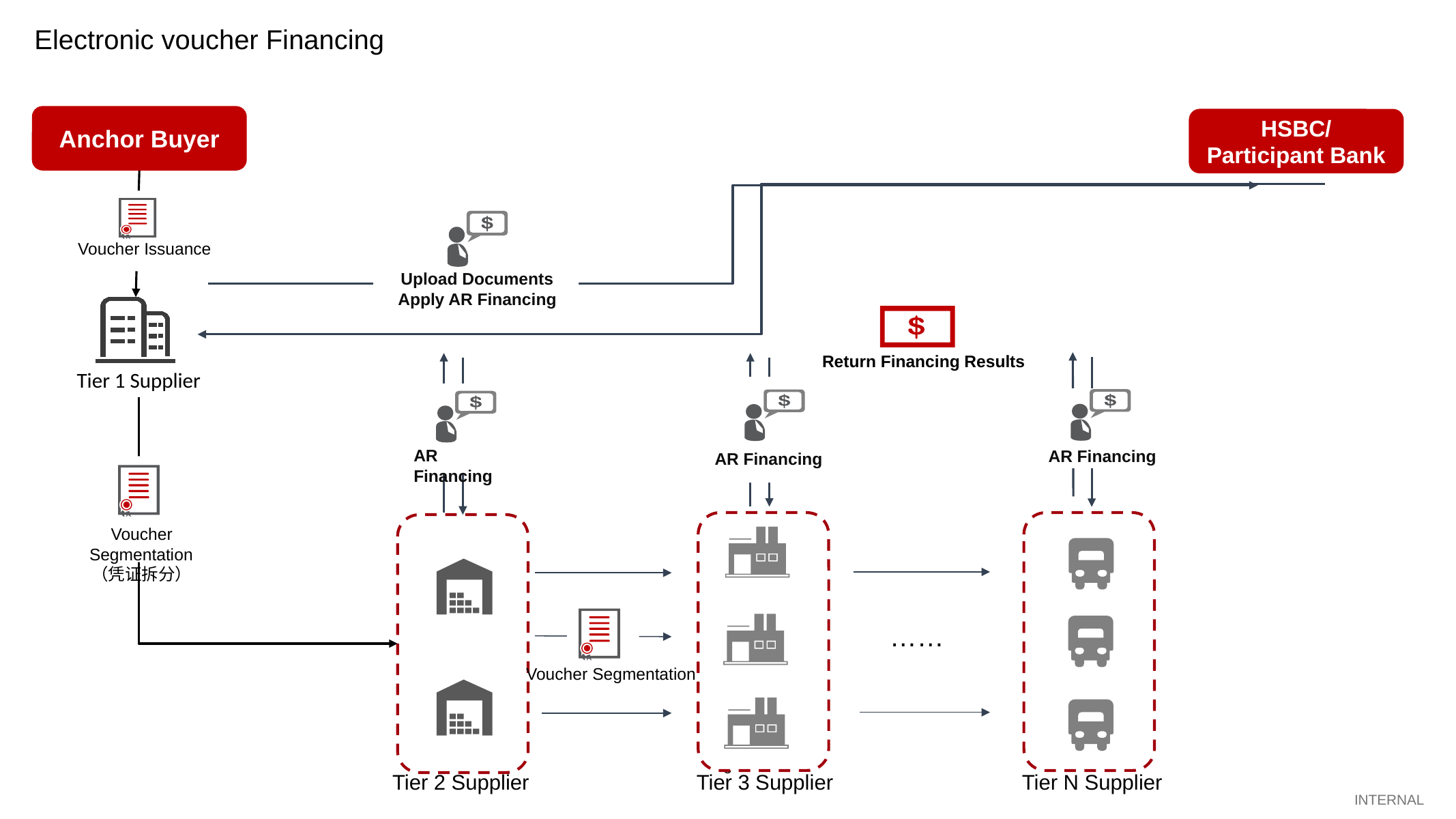

Electronic voucher Financing
Anchor Buyer
HSBC/
Participant Bank

Voucher Issuance

Upload Documents
Apply AR Financing

Tier 1 Supplier

 Return Financing Results

AR Financing
AR Financing
AR Financing

Voucher Segmentation（凭证拆分）

……

Voucher Segmentation

Tier 2 Supplier
Tier 3 Supplier
Tier N Supplier
INTERNAL